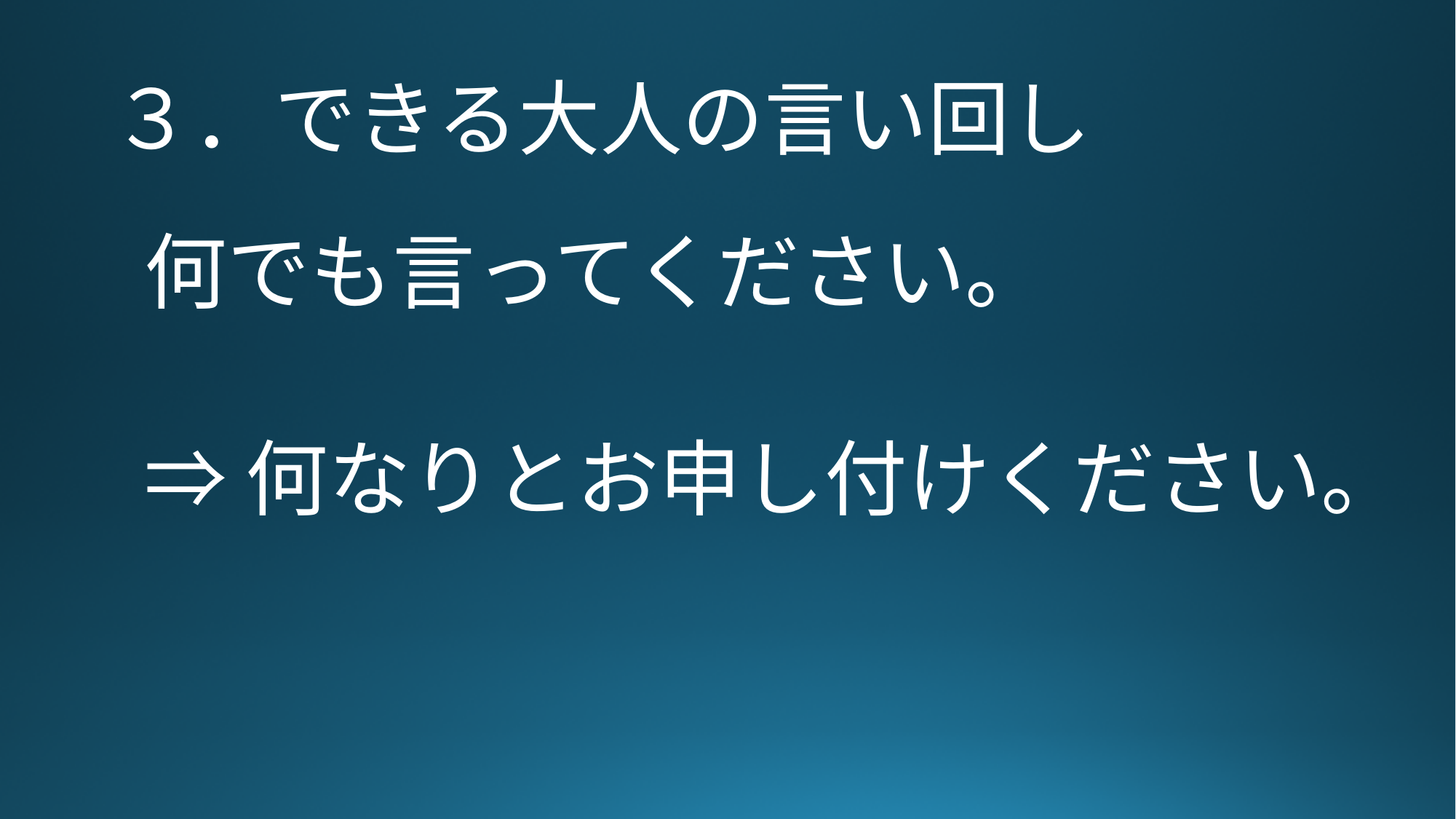

# ３．できる大人の言い回し
何でも言ってください。

⇒何なりとお申し付けください。